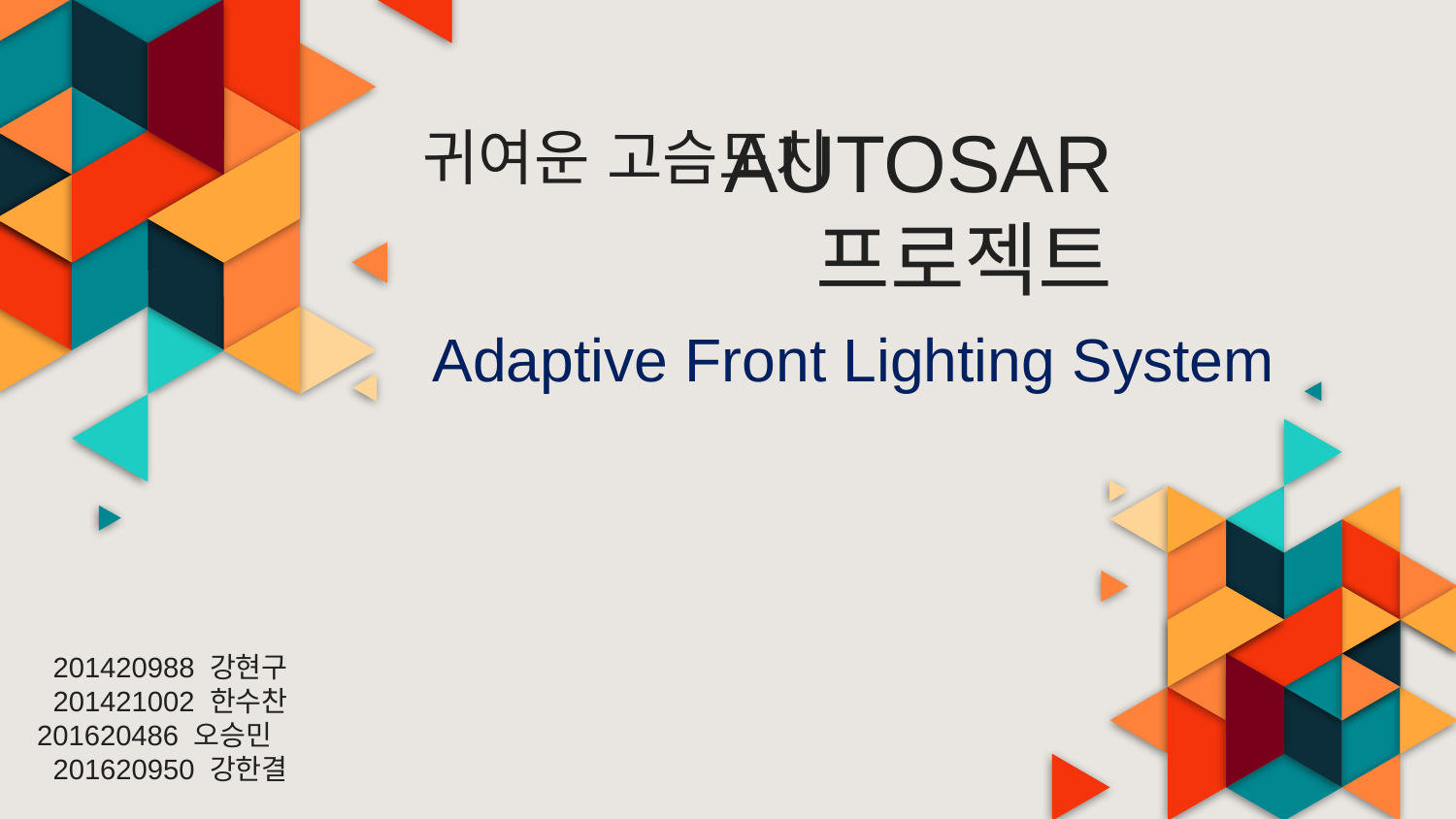

귀여운 고슴도치
# AUTOSAR 프로젝트
Adaptive Front Lighting System
201420988 강현구
201421002 한수찬
201620486 오승민
201620950 강한결